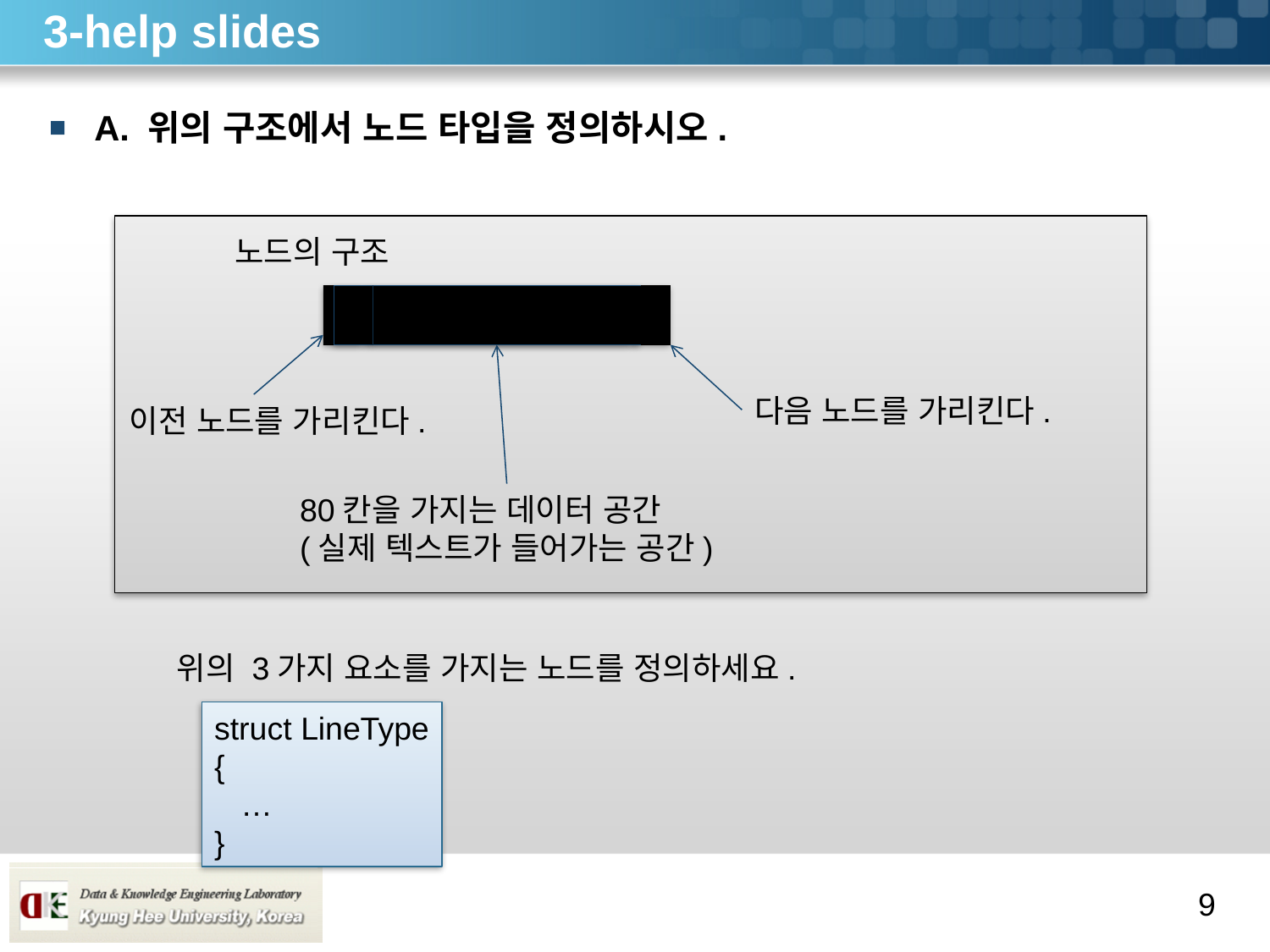

# 3-help slides
A. 위의 구조에서 노드 타입을 정의하시오.

노드의 구조

다음 노드를 가리킨다.
이전 노드를 가리킨다.
80칸을 가지는 데이터 공간
(실제 텍스트가 들어가는 공간)
위의 3가지 요소를 가지는 노드를 정의하세요.
struct LineType
{
   …
}